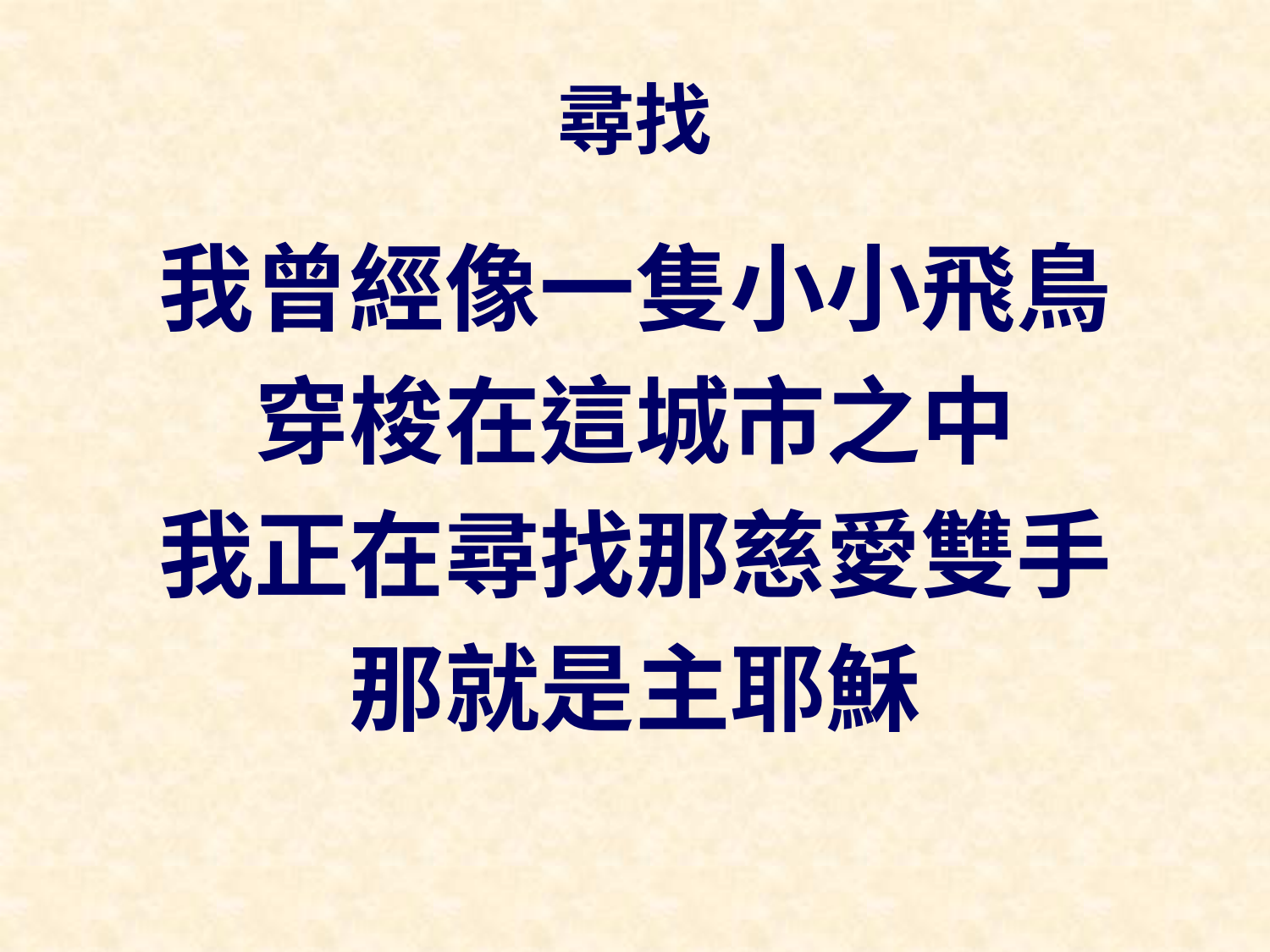

# 尋找
我曾經像一隻小小飛鳥
穿梭在這城市之中
我正在尋找那慈愛雙手
那就是主耶穌